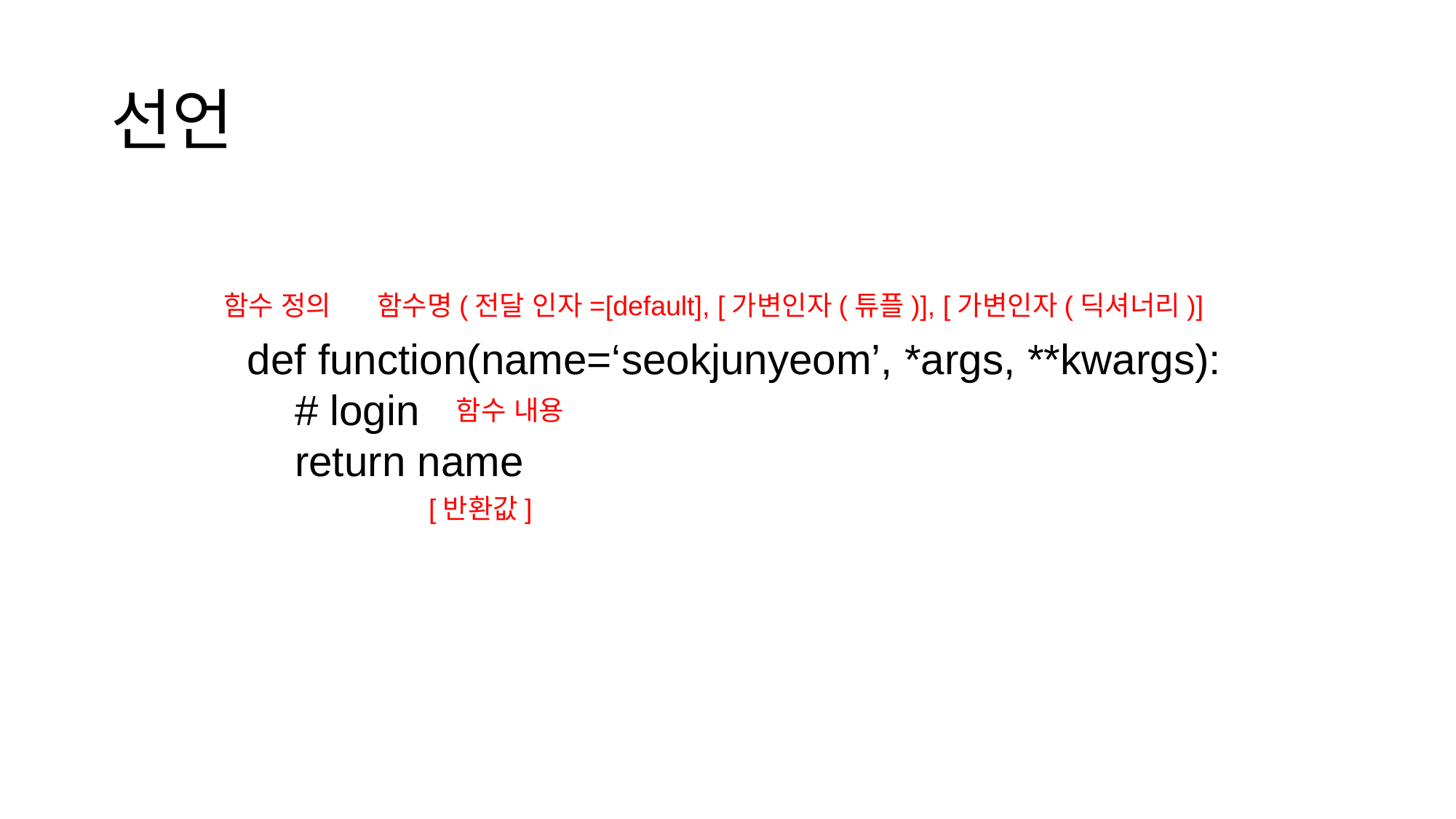

# 선언
함수 정의      함수명(전달 인자=[default], [가변인자(튜플)], [가변인자(딕셔너리)]
def function(name=‘seokjunyeom’, *args, **kwargs):
    # login
    return name
함수 내용
[반환값]